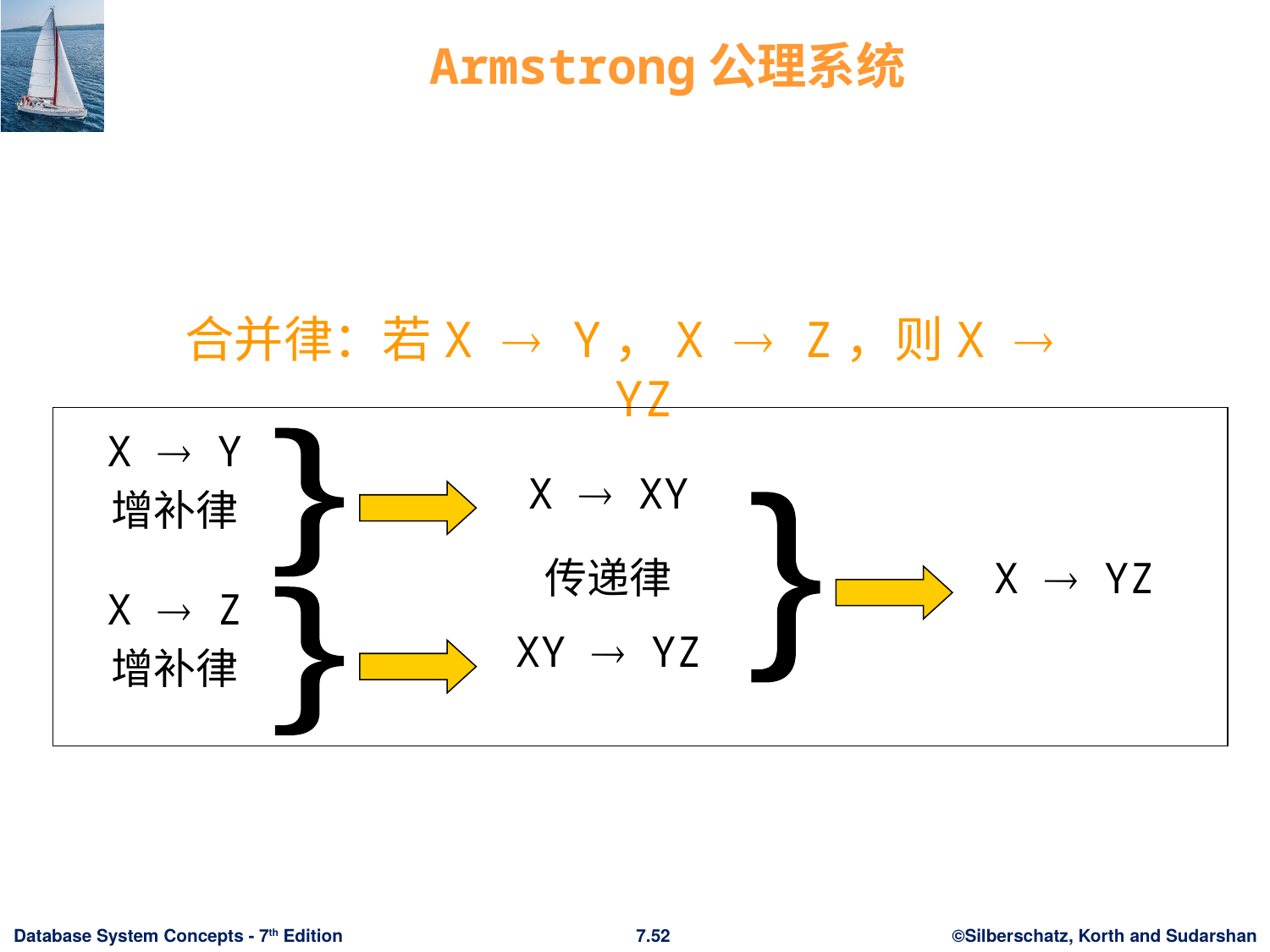

# Armstrong公理系统
合并律：若X → Y，X → Z，则X → YZ

X → Y
增补律
}
X → XY

}
传递律
X → YZ

X → Z
增补律
}
XY → YZ